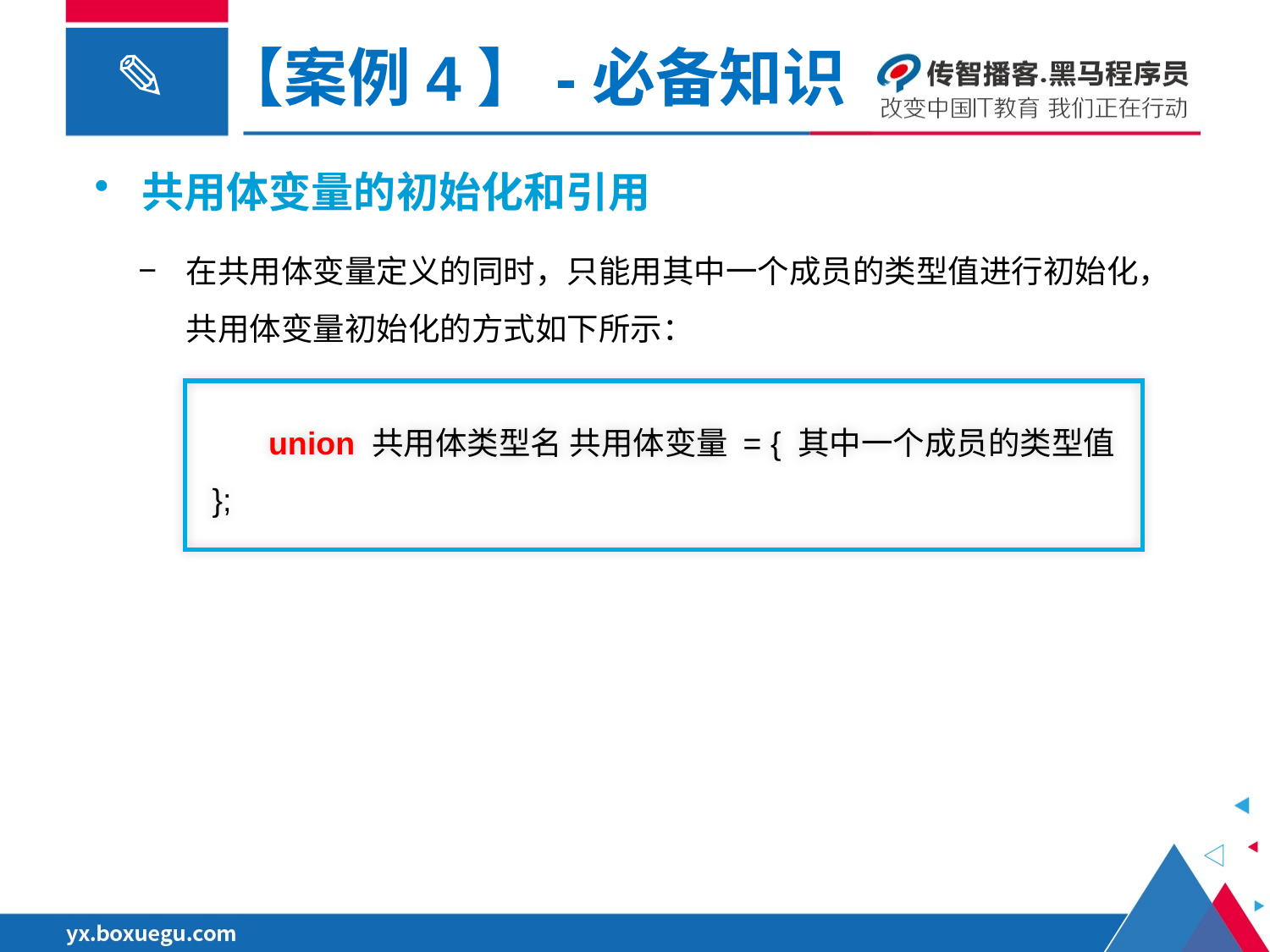

【案例4】-必备知识
共用体变量的初始化和引用
在共用体变量定义的同时，只能用其中一个成员的类型值进行初始化，共用体变量初始化的方式如下所示：

        union 共用体类型名 共用体变量 = { 其中一个成员的类型值 };